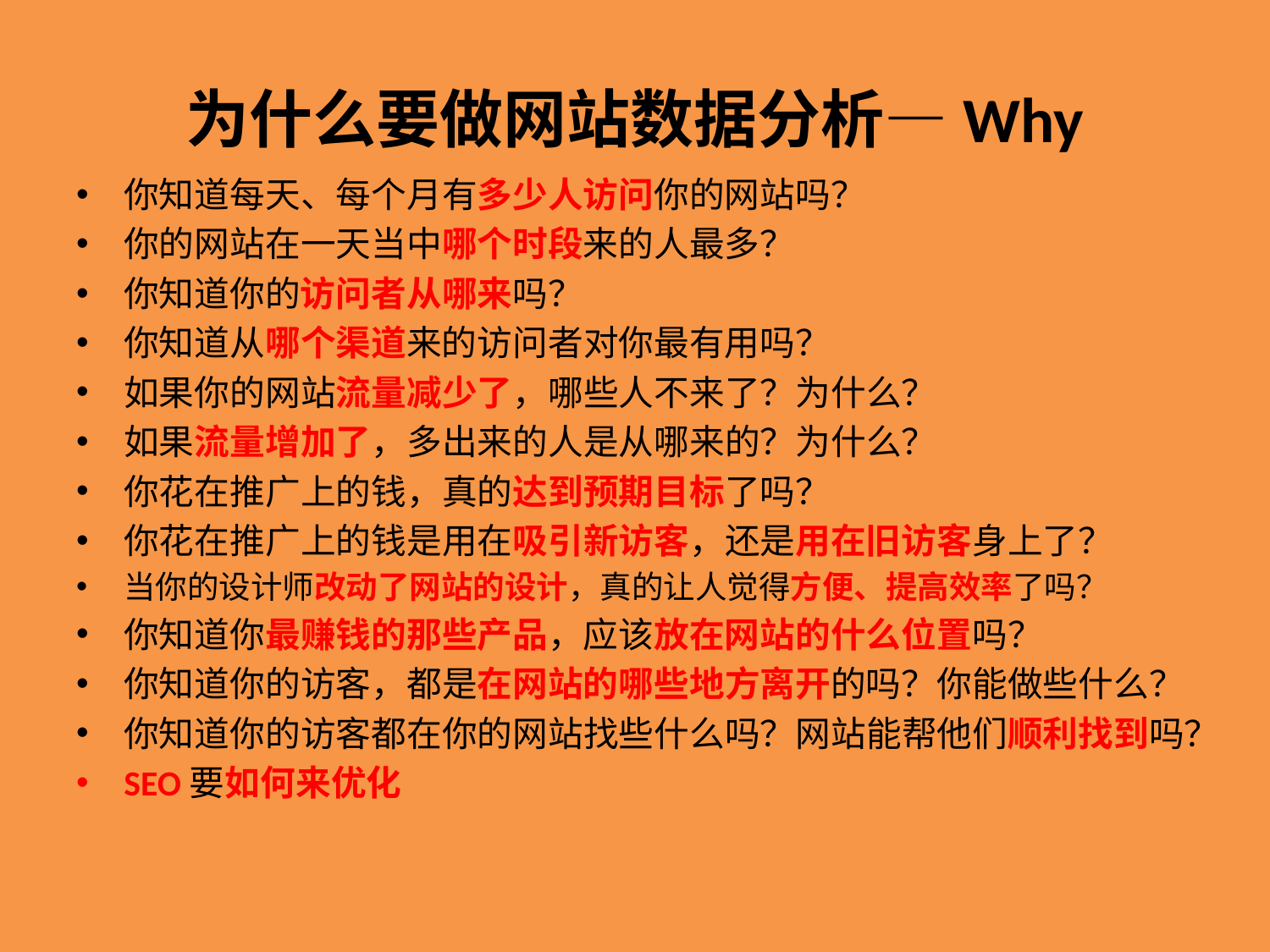

# 为什么要做网站数据分析—Why
你知道每天、每个月有多少人访问你的网站吗？
你的网站在一天当中哪个时段来的人最多？
你知道你的访问者从哪来吗？
你知道从哪个渠道来的访问者对你最有用吗？
如果你的网站流量减少了，哪些人不来了？为什么？
如果流量增加了，多出来的人是从哪来的？为什么？
你花在推广上的钱，真的达到预期目标了吗？
你花在推广上的钱是用在吸引新访客，还是用在旧访客身上了？
当你的设计师改动了网站的设计，真的让人觉得方便、提高效率了吗？
你知道你最赚钱的那些产品，应该放在网站的什么位置吗？
你知道你的访客，都是在网站的哪些地方离开的吗？你能做些什么？
你知道你的访客都在你的网站找些什么吗？网站能帮他们顺利找到吗？
SEO要如何来优化